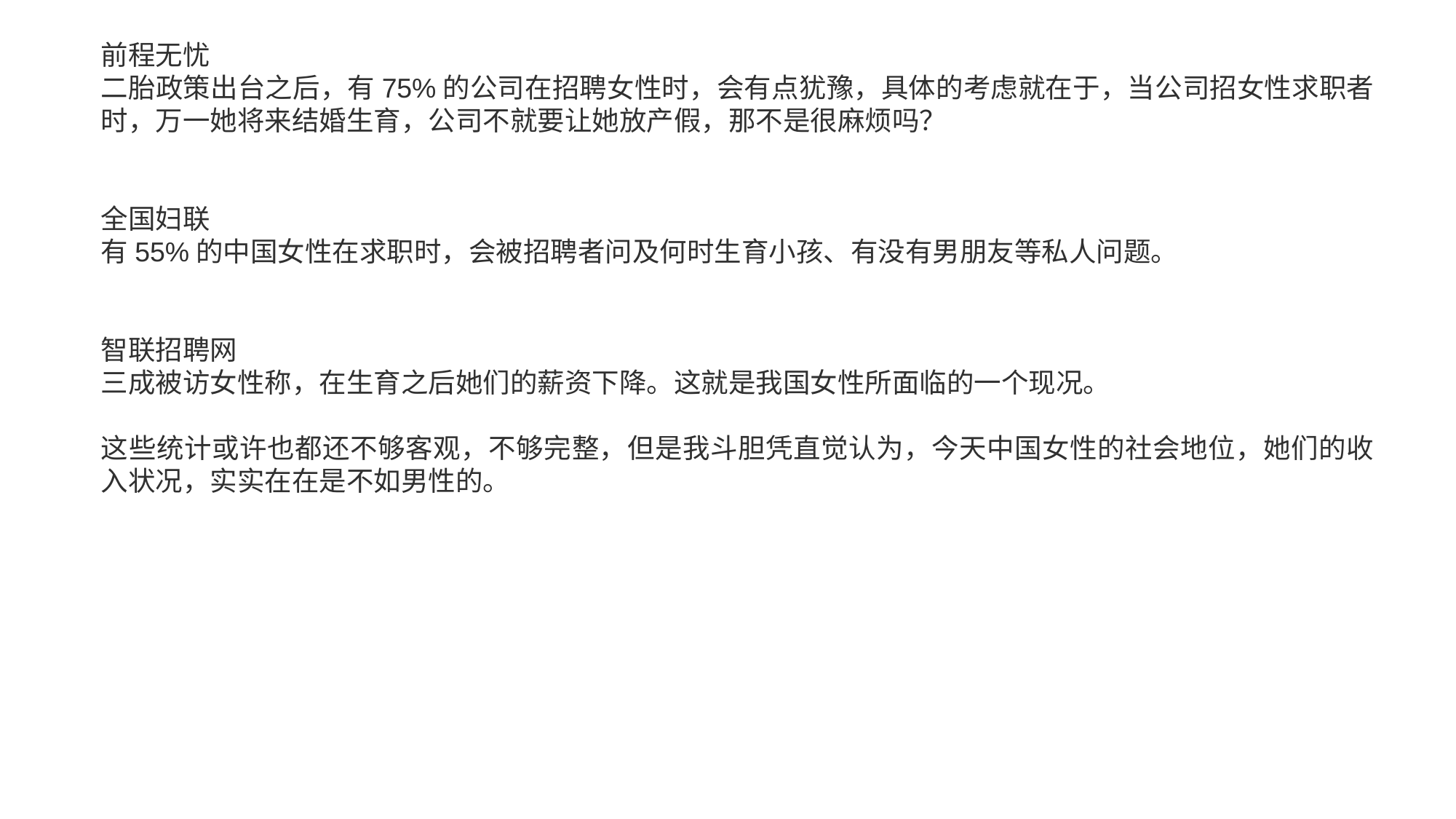

前程无忧
二胎政策出台之后，有75%的公司在招聘女性时，会有点犹豫，具体的考虑就在于，当公司招女性求职者时，万一她将来结婚生育，公司不就要让她放产假，那不是很麻烦吗？

全国妇联
有55%的中国女性在求职时，会被招聘者问及何时生育小孩、有没有男朋友等私人问题。

智联招聘网
三成被访女性称，在生育之后她们的薪资下降。这就是我国女性所面临的一个现况。

这些统计或许也都还不够客观，不够完整，但是我斗胆凭直觉认为，今天中国女性的社会地位，她们的收入状况，实实在在是不如男性的。